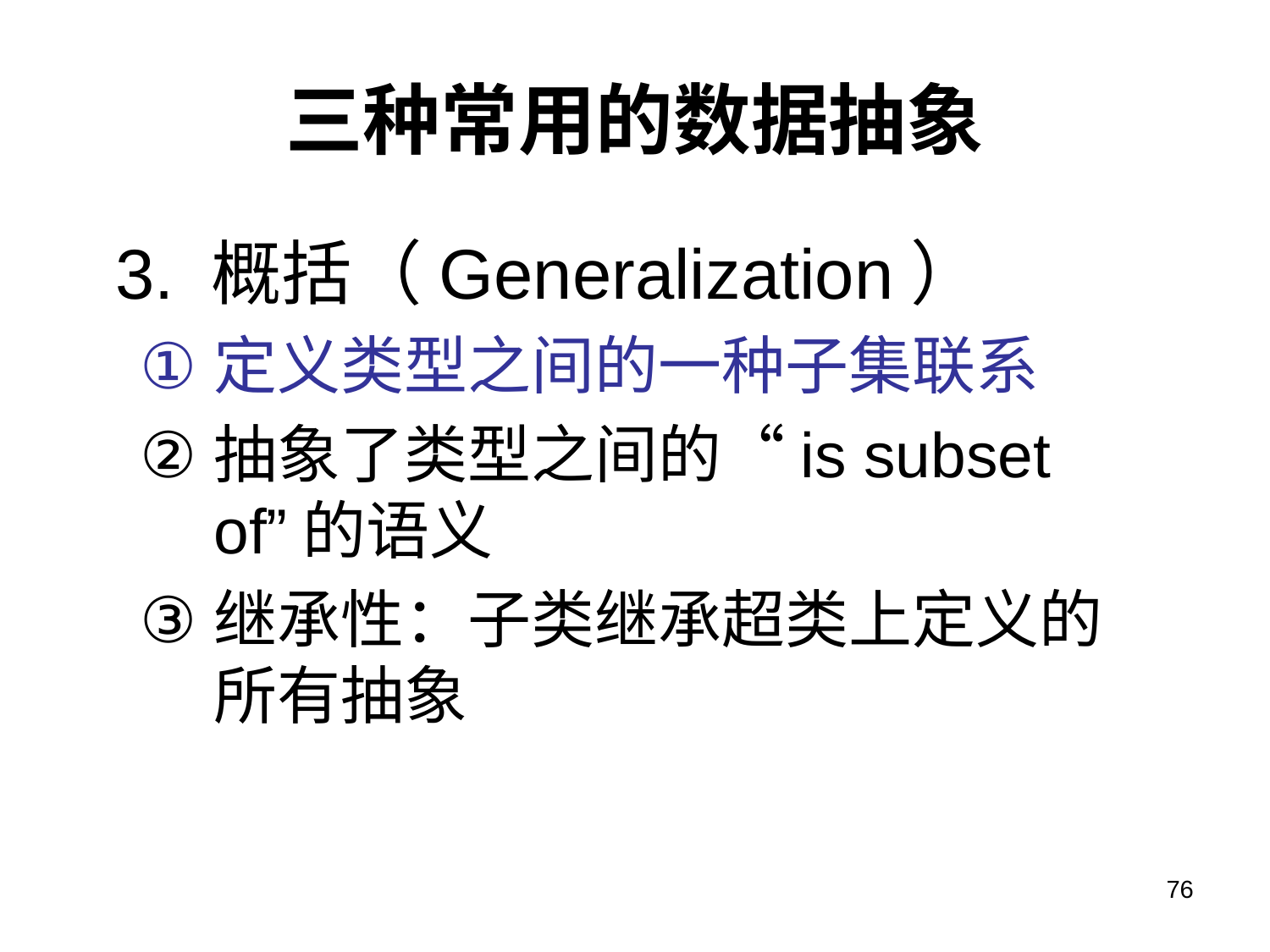

# 三种常用的数据抽象
  3. 概括（Generalization）
定义类型之间的一种子集联系
抽象了类型之间的“is subset of”的语义
继承性：子类继承超类上定义的所有抽象

76